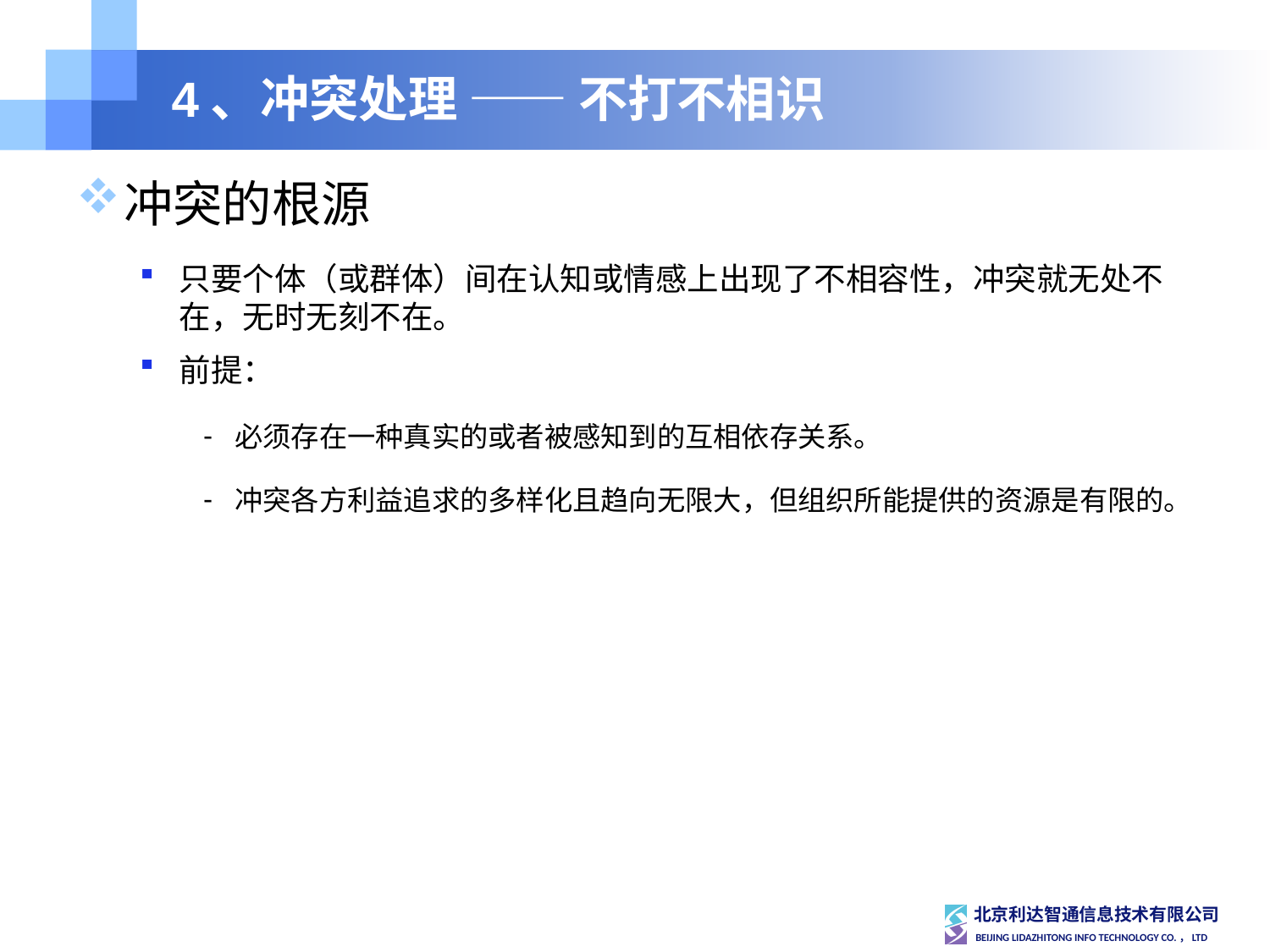

# 4、冲突处理 —— 不打不相识
冲突的根源
只要个体（或群体）间在认知或情感上出现了不相容性，冲突就无处不在，无时无刻不在。
前提：
必须存在一种真实的或者被感知到的互相依存关系。
冲突各方利益追求的多样化且趋向无限大，但组织所能提供的资源是有限的。